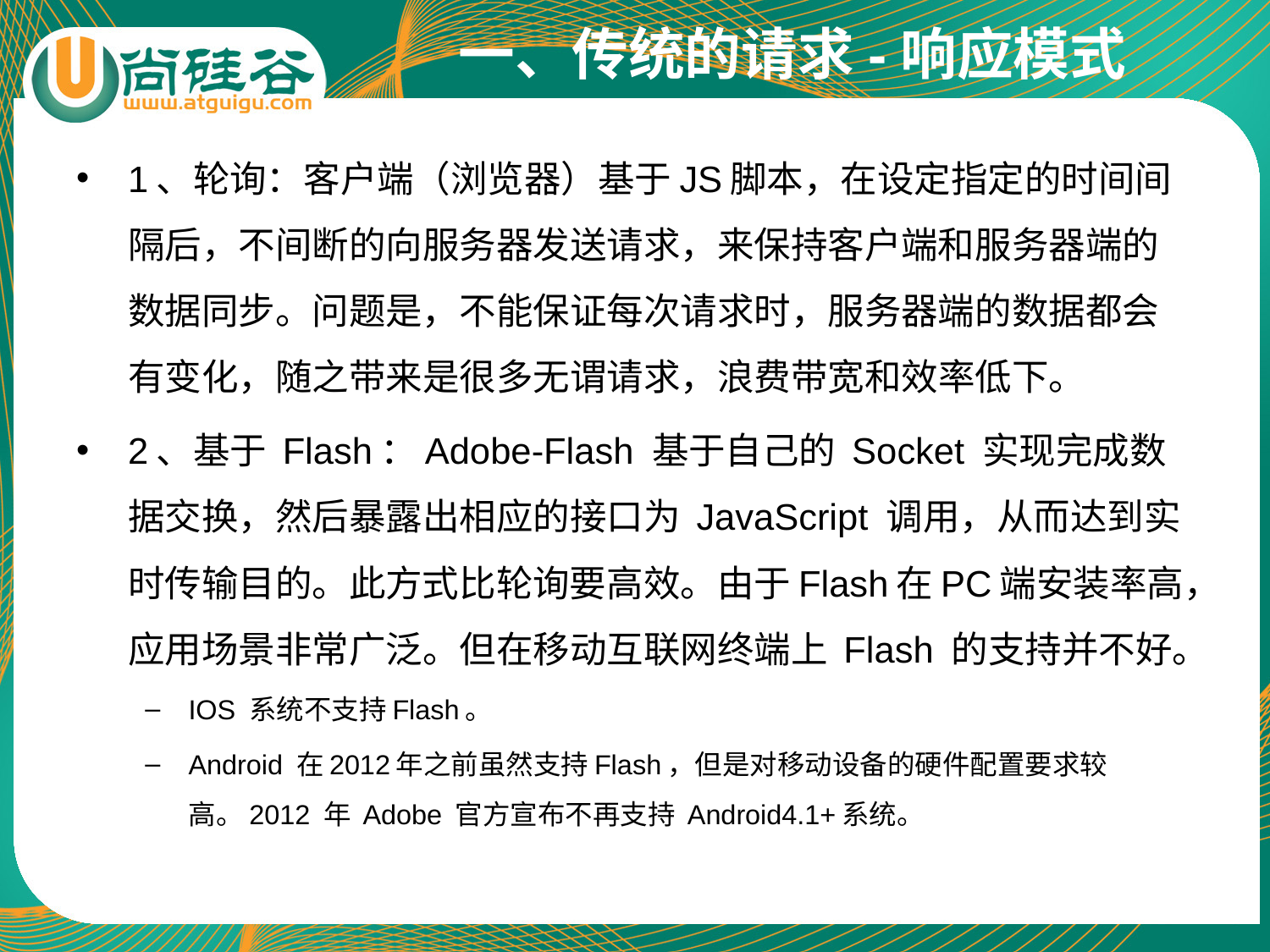

# 一、传统的请求-响应模式
1、轮询：客户端（浏览器）基于JS脚本，在设定指定的时间间隔后，不间断的向服务器发送请求，来保持客户端和服务器端的数据同步。问题是，不能保证每次请求时，服务器端的数据都会有变化，随之带来是很多无谓请求，浪费带宽和效率低下。
2、基于 Flash：Adobe-Flash 基于自己的 Socket 实现完成数据交换，然后暴露出相应的接口为 JavaScript 调用，从而达到实时传输目的。此方式比轮询要高效。由于Flash在PC端安装率高，应用场景非常广泛。但在移动互联网终端上 Flash 的支持并不好。
IOS 系统不支持Flash。
Android 在2012年之前虽然支持Flash，但是对移动设备的硬件配置要求较高。2012 年 Adobe 官方宣布不再支持 Android4.1+系统。